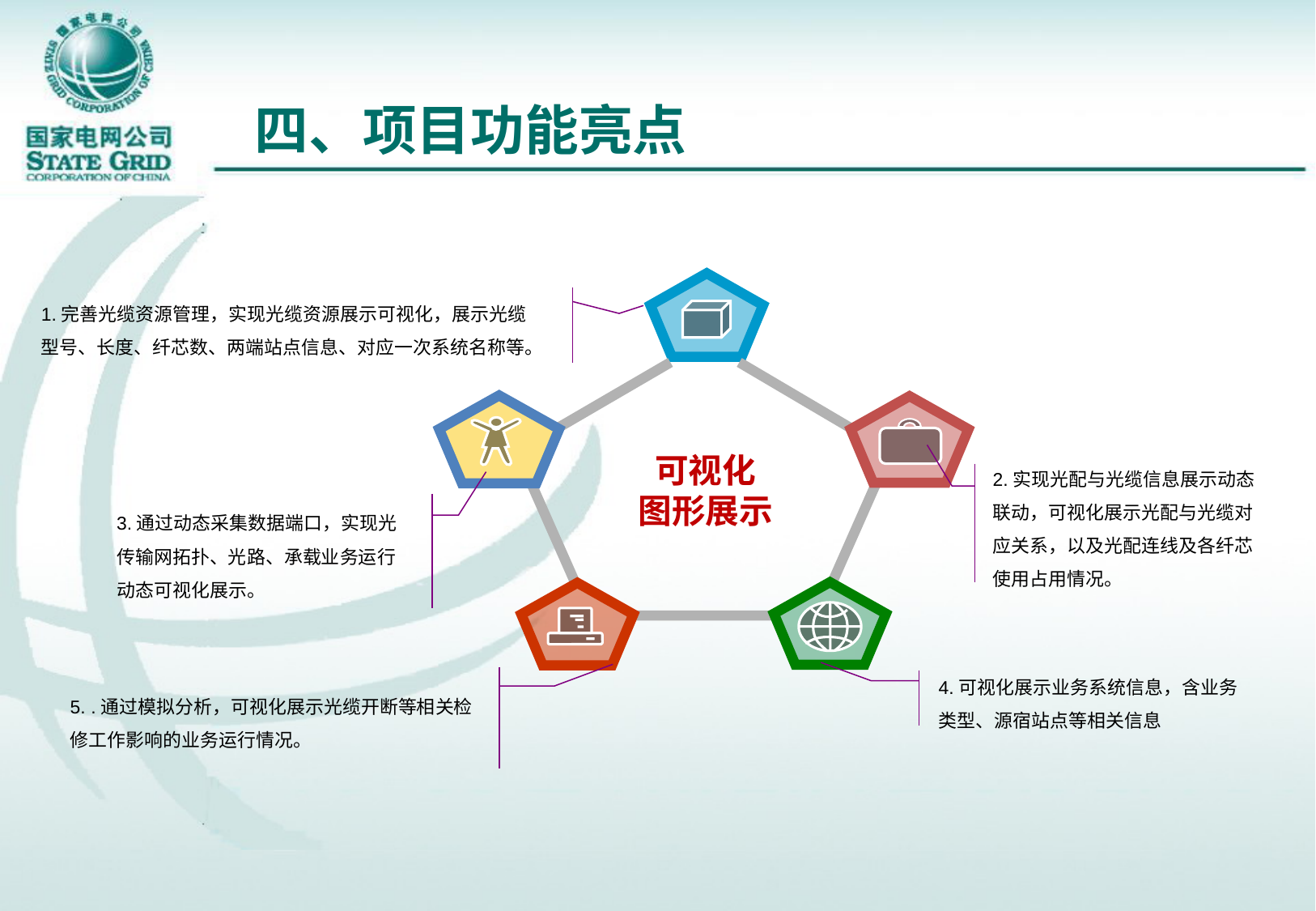

四、项目功能亮点

1.完善光缆资源管理，实现光缆资源展示可视化，展示光缆型号、长度、纤芯数、两端站点信息、对应一次系统名称等。

可视化
图形展示
2.实现光配与光缆信息展示动态联动，可视化展示光配与光缆对应关系，以及光配连线及各纤芯使用占用情况。

3.通过动态采集数据端口，实现光传输网拓扑、光路、承载业务运行动态可视化展示。

5. .通过模拟分析，可视化展示光缆开断等相关检修工作影响的业务运行情况。
4.可视化展示业务系统信息，含业务类型、源宿站点等相关信息